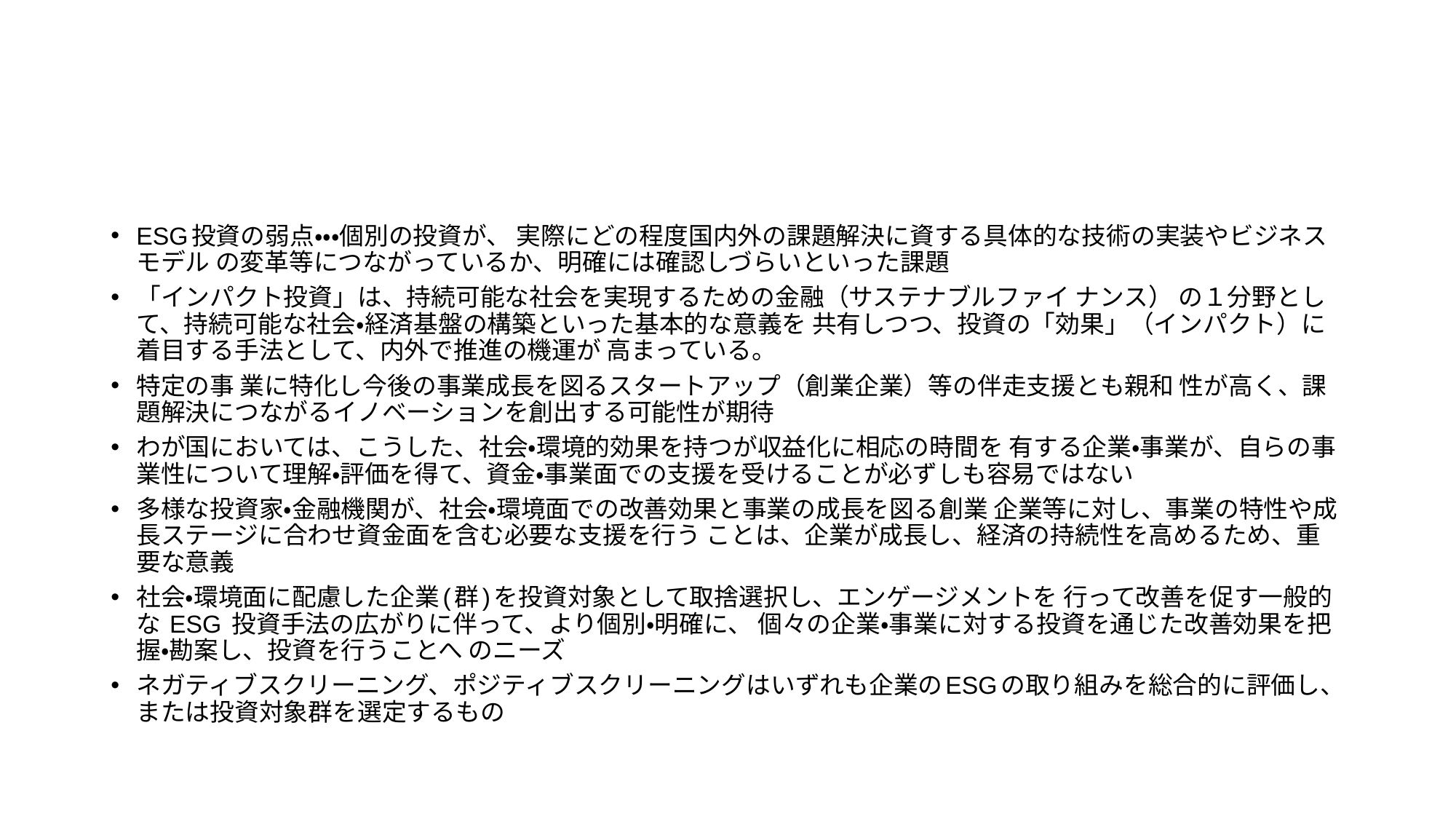

#
ESG投資の弱点・・・個別の投資が、 実際にどの程度国内外の課題解決に資する具体的な技術の実装やビジネスモデル の変革等につながっているか、明確には確認しづらいといった課題
「インパクト投資」は、持続可能な社会を実現するための金融（サステナブルファイ ナンス） の１分野として、持続可能な社会・経済基盤の構築といった基本的な意義を 共有しつつ、投資の「効果」（インパクト）に着目する手法として、内外で推進の機運が 高まっている。
特定の事 業に特化し今後の事業成長を図るスタートアップ（創業企業）等の伴走支援とも親和 性が高く、課題解決につながるイノベーションを創出する可能性が期待
わが国においては、こうした、社会・環境的効果を持つが収益化に相応の時間を 有する企業・事業が、自らの事業性について理解・評価を得て、資金・事業面での支援を受けることが必ずしも容易ではない
多様な投資家・金融機関が、社会・環境面での改善効果と事業の成長を図る創業 企業等に対し、事業の特性や成長ステージに合わせ資金面を含む必要な支援を行う ことは、企業が成長し、経済の持続性を高めるため、重要な意義
社会・環境面に配慮した企業(群)を投資対象として取捨選択し、エンゲージメントを 行って改善を促す一般的な ESG 投資手法の広がりに伴って、より個別・明確に、 個々の企業・事業に対する投資を通じた改善効果を把握・勘案し、投資を行うことへ のニーズ
ネガティブスクリーニング、ポジティブスクリーニングはいずれも企業のESGの取り組みを総合的に評価し、または投資対象群を選定するもの